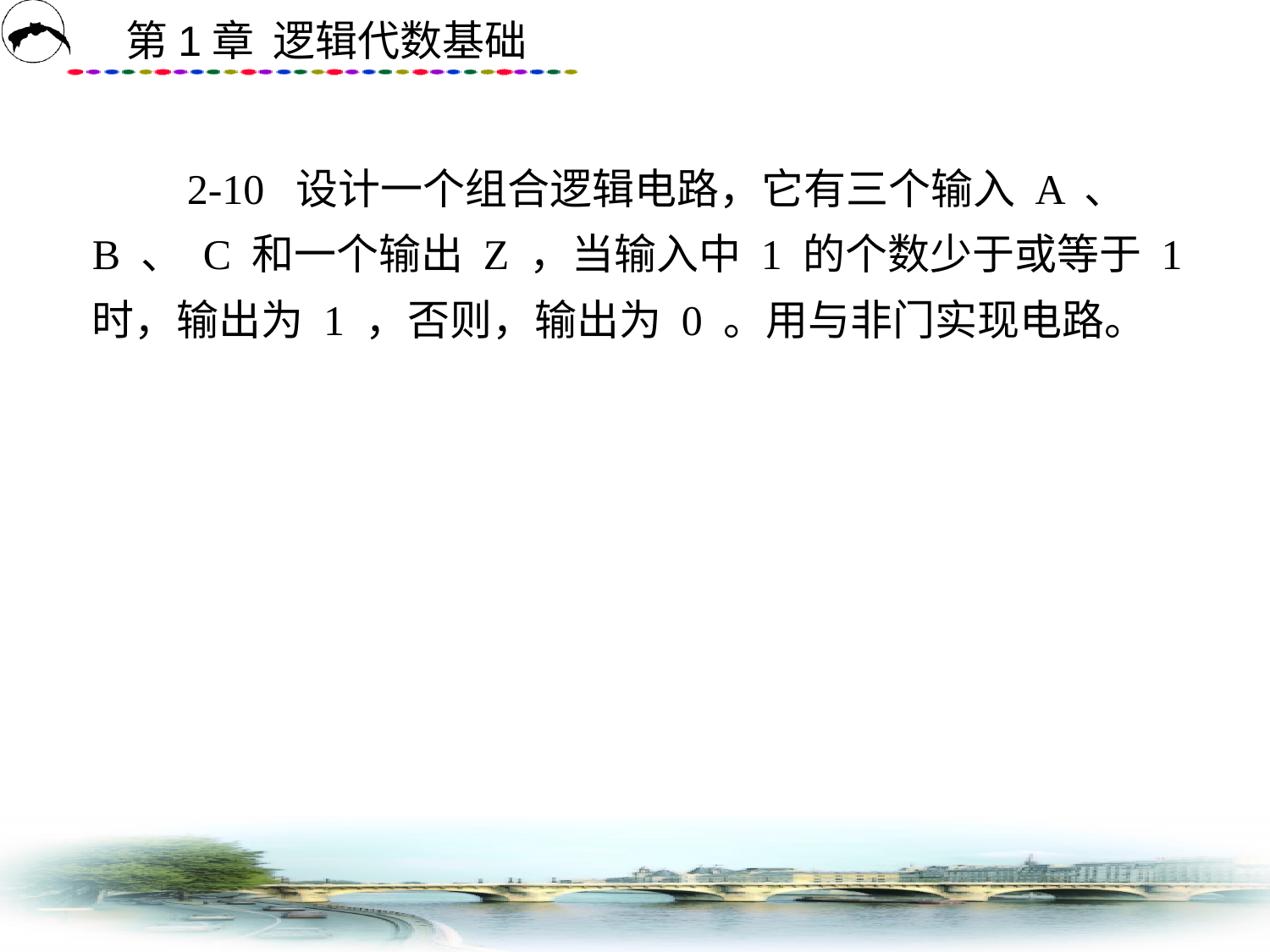

# 2-10  设计一个组合逻辑电路，它有三个输入 A 、 B 、 C 和一个输出 Z ，当输入中 1 的个数少于或等于 1 时，输出为 1 ，否则，输出为 0 。用与非门实现电路。